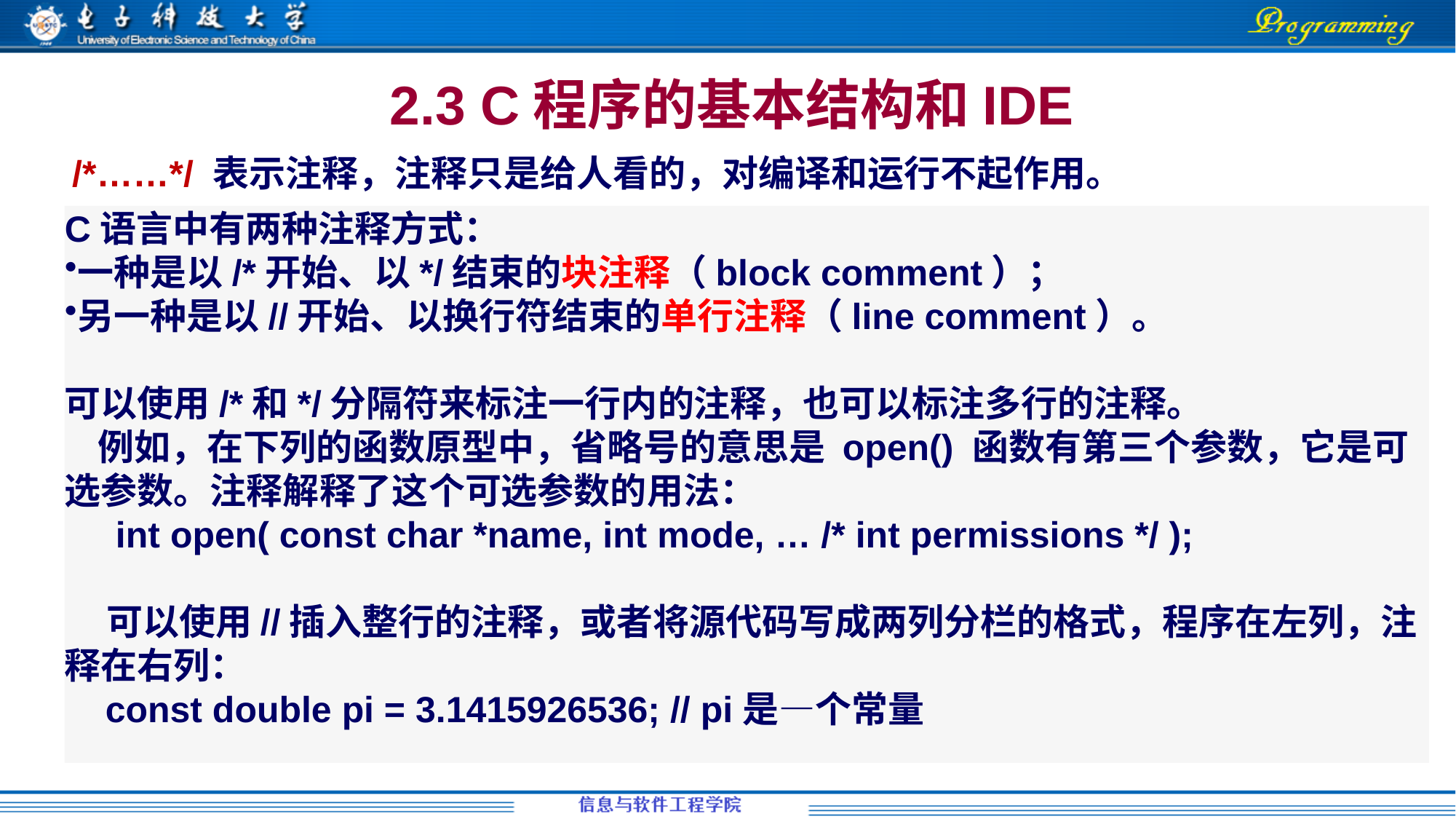

# 2.3 C程序的基本结构和IDE
/*……*/ 表示注释，注释只是给人看的，对编译和运行不起作用。
C语言中有两种注释方式：
一种是以/*开始、以*/结束的块注释（block comment）；
另一种是以//开始、以换行符结束的单行注释（line comment）。
可以使用/*和*/分隔符来标注一行内的注释，也可以标注多行的注释。
   例如，在下列的函数原型中，省略号的意思是 open() 函数有第三个参数，它是可选参数。注释解释了这个可选参数的用法：
     int open( const char *name, int mode, … /* int permissions */ );

    可以使用//插入整行的注释，或者将源代码写成两列分栏的格式，程序在左列，注释在右列：
    const double pi = 3.1415926536; // pi是—个常量